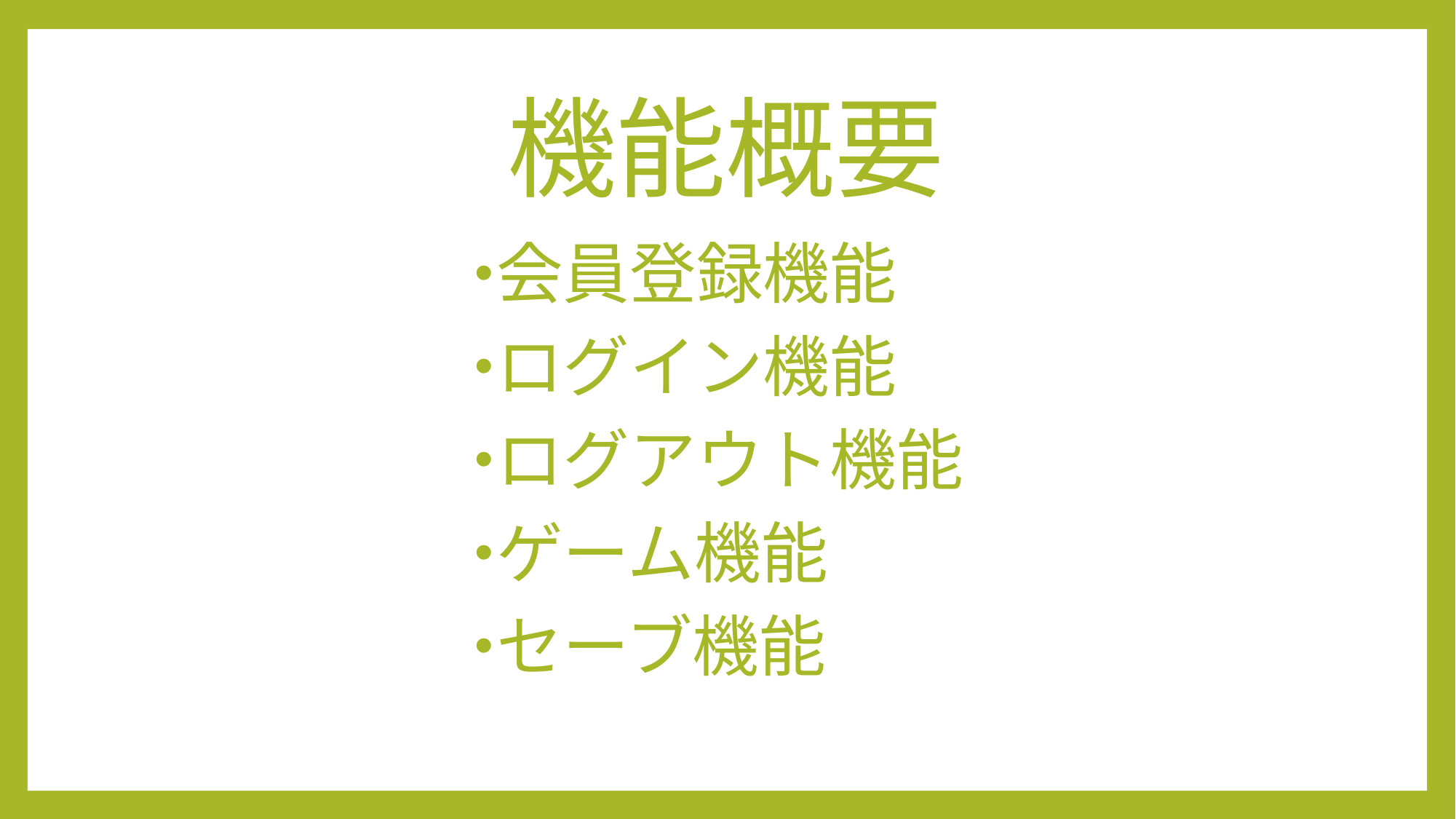

# 機能概要
会員登録機能
ログイン機能
ログアウト機能
ゲーム機能
セーブ機能